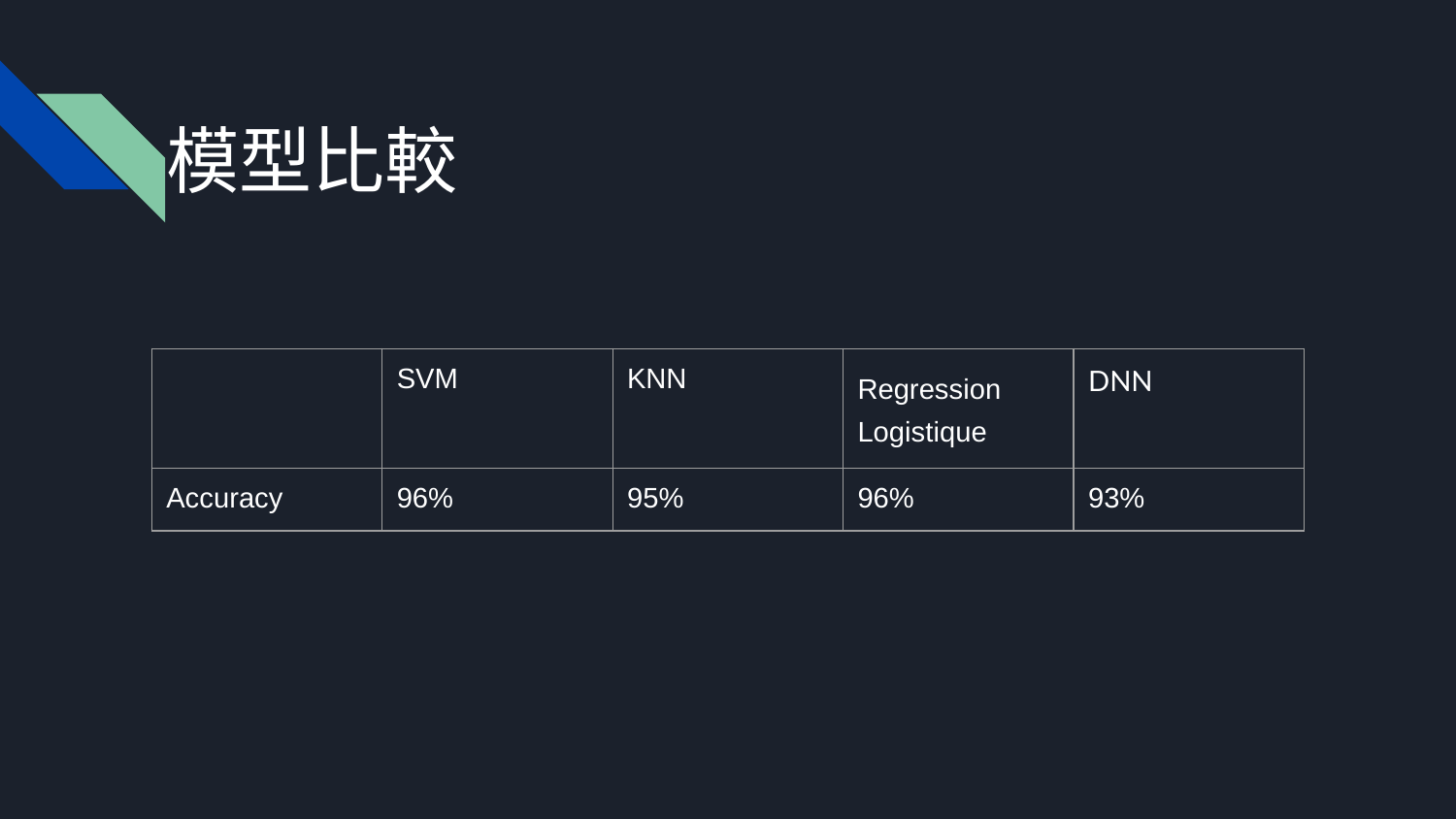

模型比較

|  | SVM | KNN | Regression Logistique | DNN |
| --- | --- | --- | --- | --- |
| Accuracy | 96% | 95% | 96% | 93% |